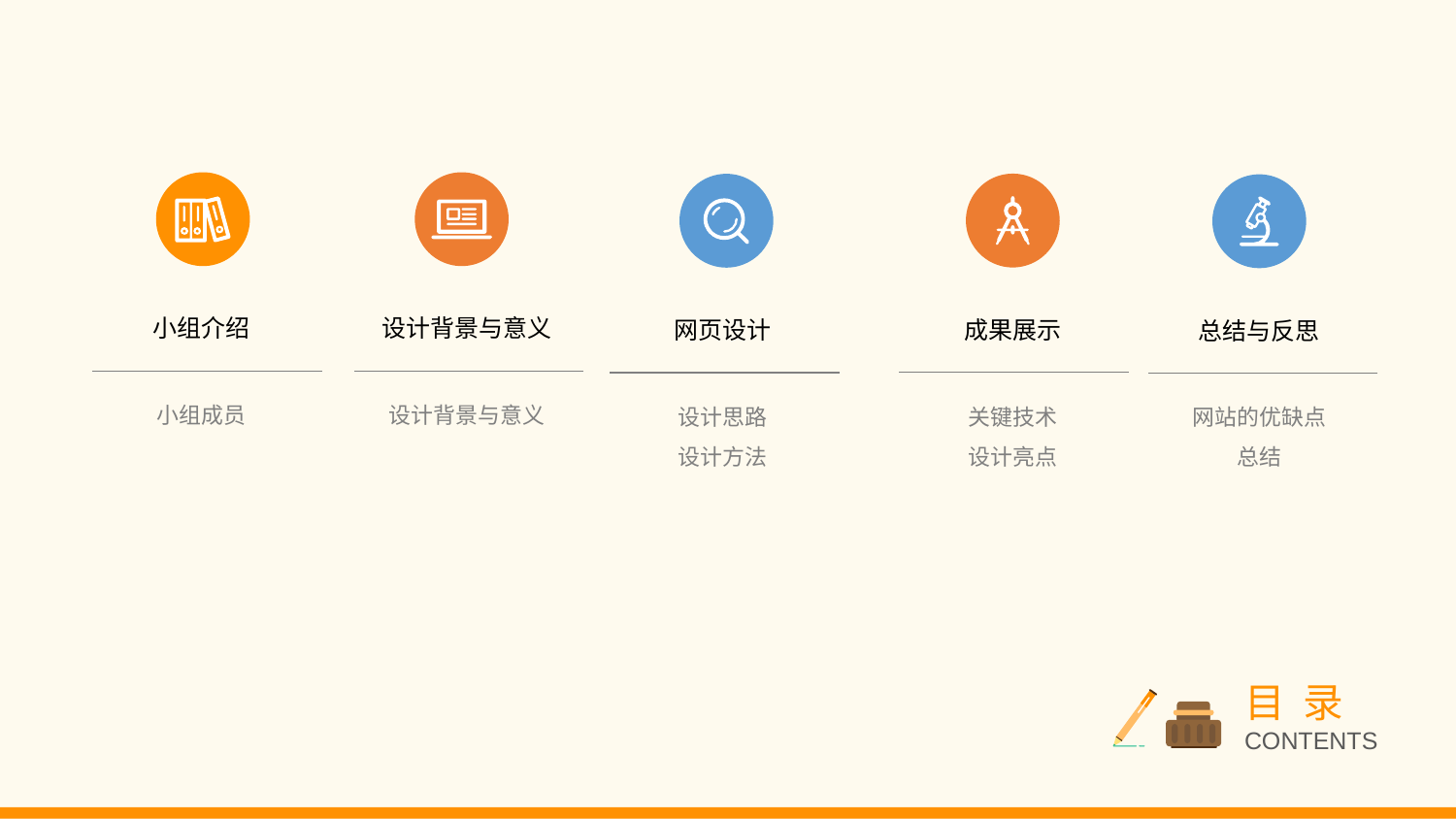

设计背景与意义
小组介绍
成果展示
网页设计
总结与反思
设计背景与意义
小组成员
关键技术
设计亮点
设计思路
设计方法
网站的优缺点
总结
目  录
CONTENTS